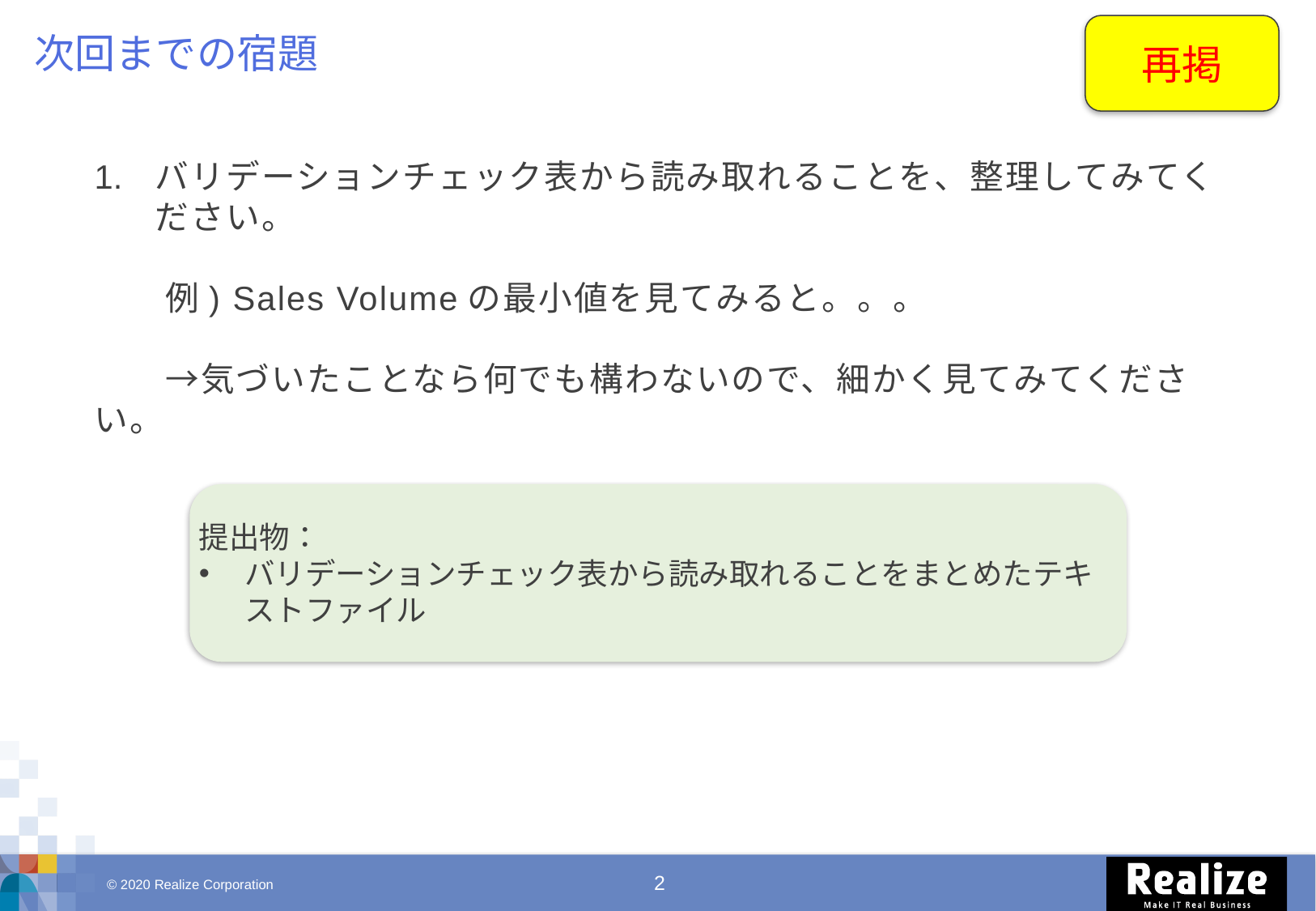

次回までの宿題
再掲
バリデーションチェック表から読み取れることを、整理してみてください。

　　例) Sales Volumeの最小値を見てみると。。。

　　→気づいたことなら何でも構わないので、細かく見てみてください。
提出物：
バリデーションチェック表から読み取れることをまとめたテキストファイル